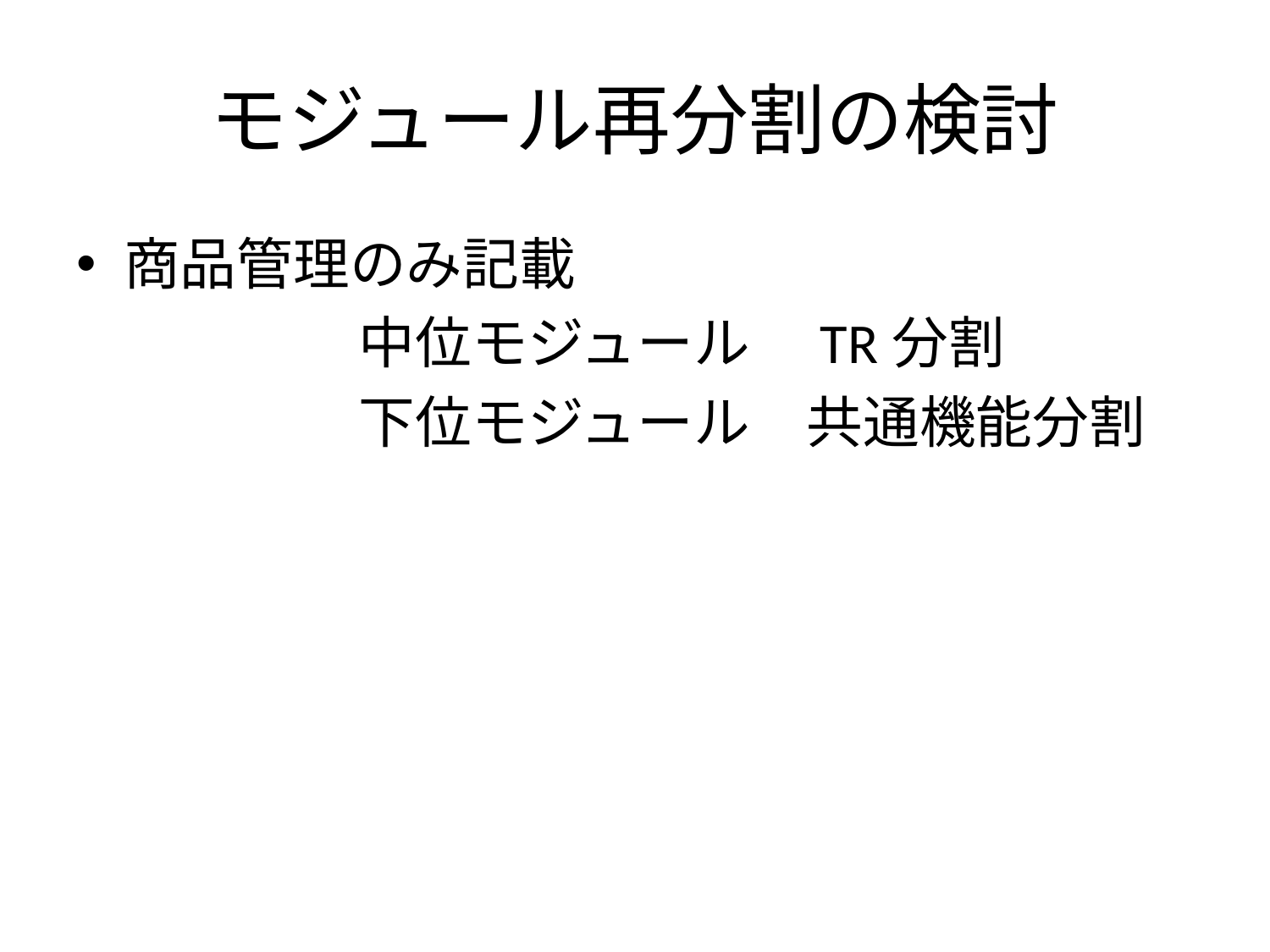

# モジュール再分割の検討
商品管理のみ記載
　　　　　中位モジュール　TR分割
　　　　　下位モジュール　共通機能分割